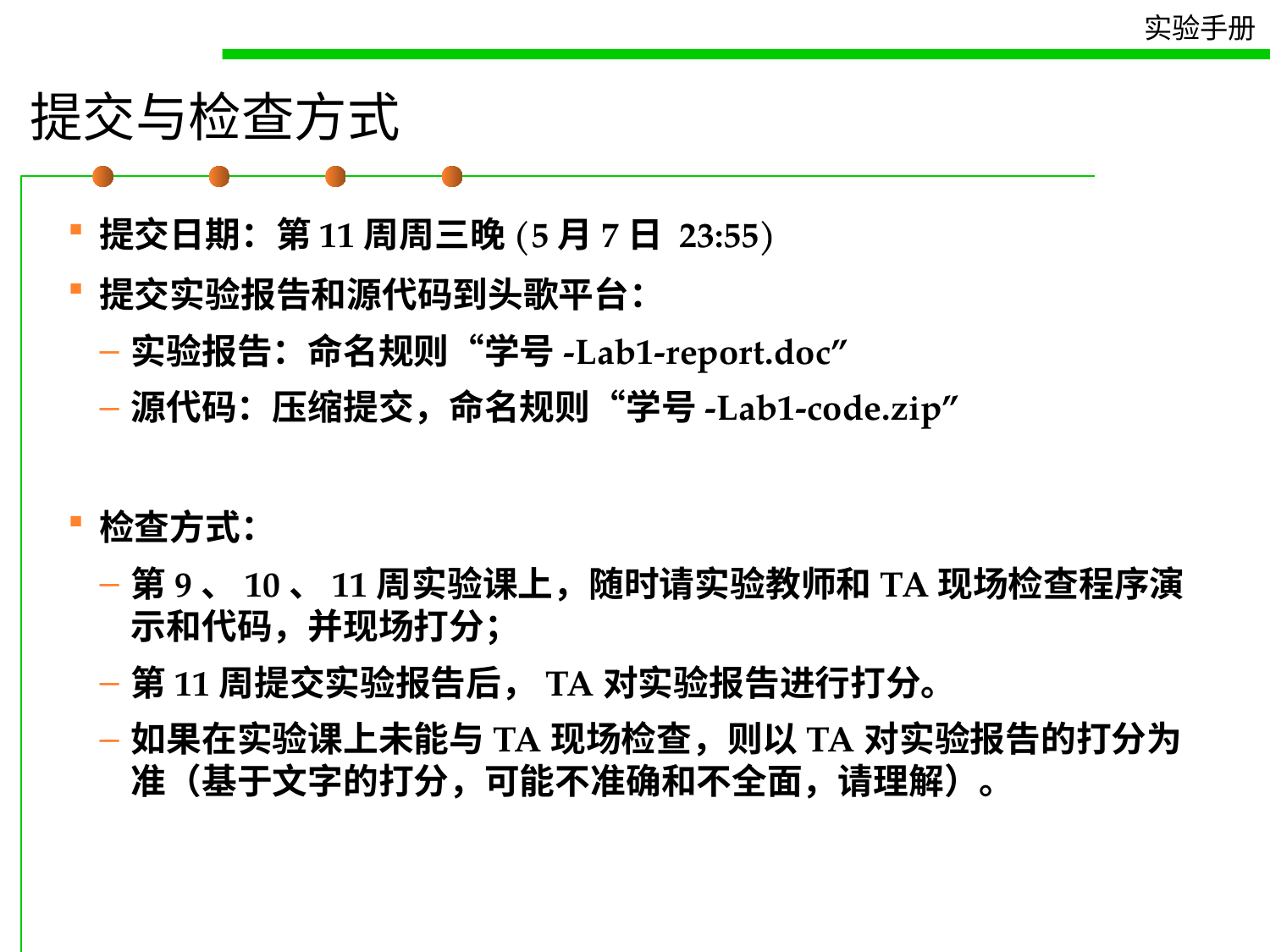

# 提交与检查方式
提交日期：第11周周三晚(5月7日 23:55)
提交实验报告和源代码到头歌平台：
实验报告：命名规则“学号-Lab1-report.doc”
源代码：压缩提交，命名规则“学号-Lab1-code.zip”

检查方式：
第9、10、11周实验课上，随时请实验教师和TA现场检查程序演示和代码，并现场打分；
第11周提交实验报告后，TA对实验报告进行打分。
如果在实验课上未能与TA现场检查，则以TA对实验报告的打分为准（基于文字的打分，可能不准确和不全面，请理解）。